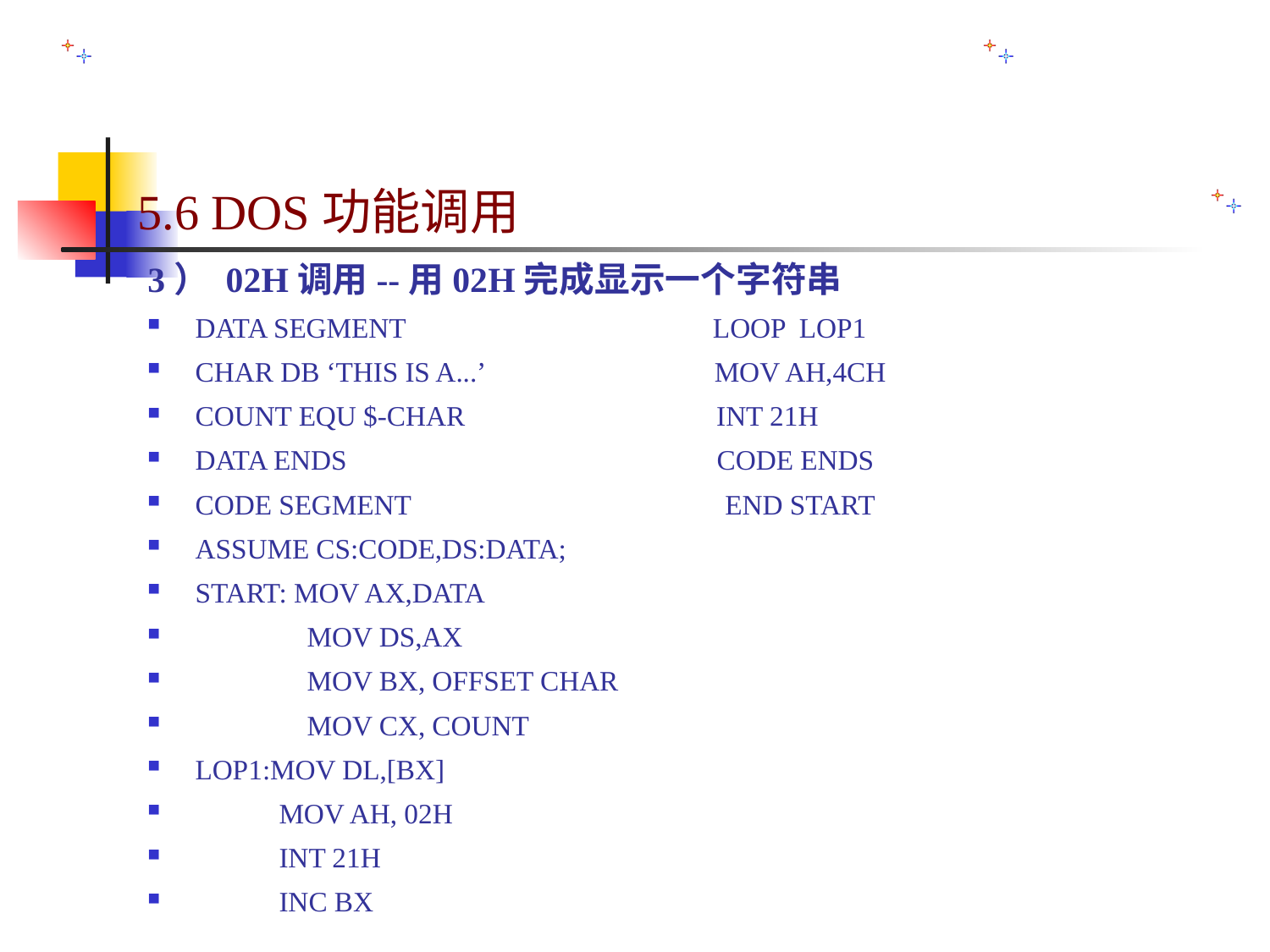

5.6 DOS功能调用
3） 02H调用--用02H完成显示一个字符串
DATA SEGMENT                                            LOOP  LOP1
CHAR DB ‘THIS IS A...’                                 MOV AH,4CH
COUNT EQU $-CHAR                                    INT 21H
DATA ENDS                                                     CODE ENDS
CODE SEGMENT                                             END START
ASSUME CS:CODE,DS:DATA;
START: MOV AX,DATA
                MOV DS,AX
                MOV BX, OFFSET CHAR
                MOV CX, COUNT
LOP1:MOV DL,[BX]
            MOV AH, 02H
            INT 21H
            INC BX